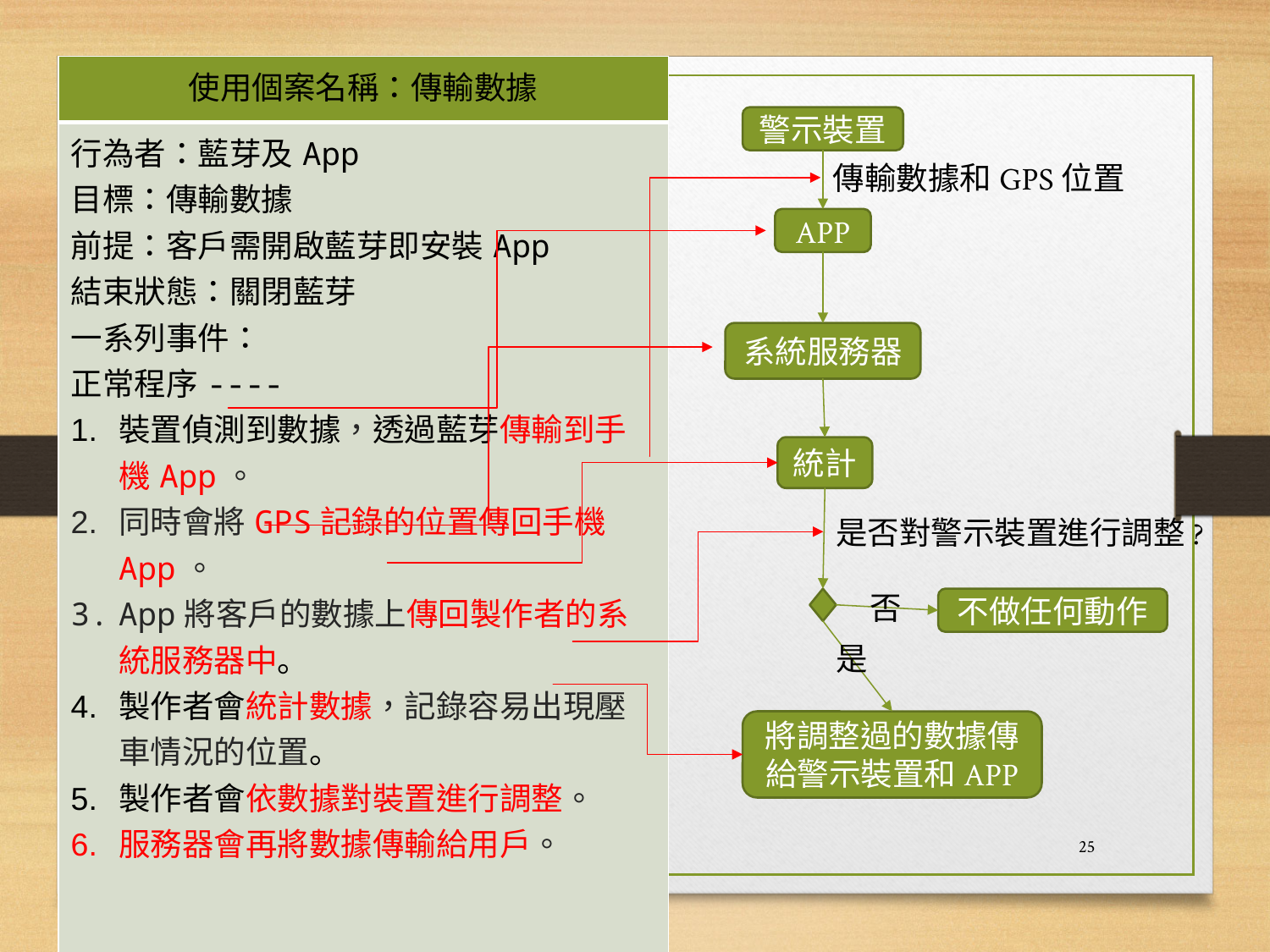

| 使用個案名稱：傳輸數據 |
| --- |
| 行為者：藍芽及App 目標：傳輸數據 前提：客戶需開啟藍芽即安裝App 結束狀態：關閉藍芽 一系列事件： 正常程序---- 裝置偵測到數據，透過藍芽傳輸到手機App。 同時會將GPS記錄的位置傳回手機App。 App將客戶的數據上傳回製作者的系統服務器中。 製作者會統計數據，記錄容易出現壓車情況的位置。 製作者會依數據對裝置進行調整。 服務器會再將數據傳輸給用戶。 |
警示裝置
傳輸數據和GPS位置
APP
系統服務器
統計
是否對警示裝置進行調整?
否

不做任何動作
是
將調整過的數據傳給警示裝置和APP
25